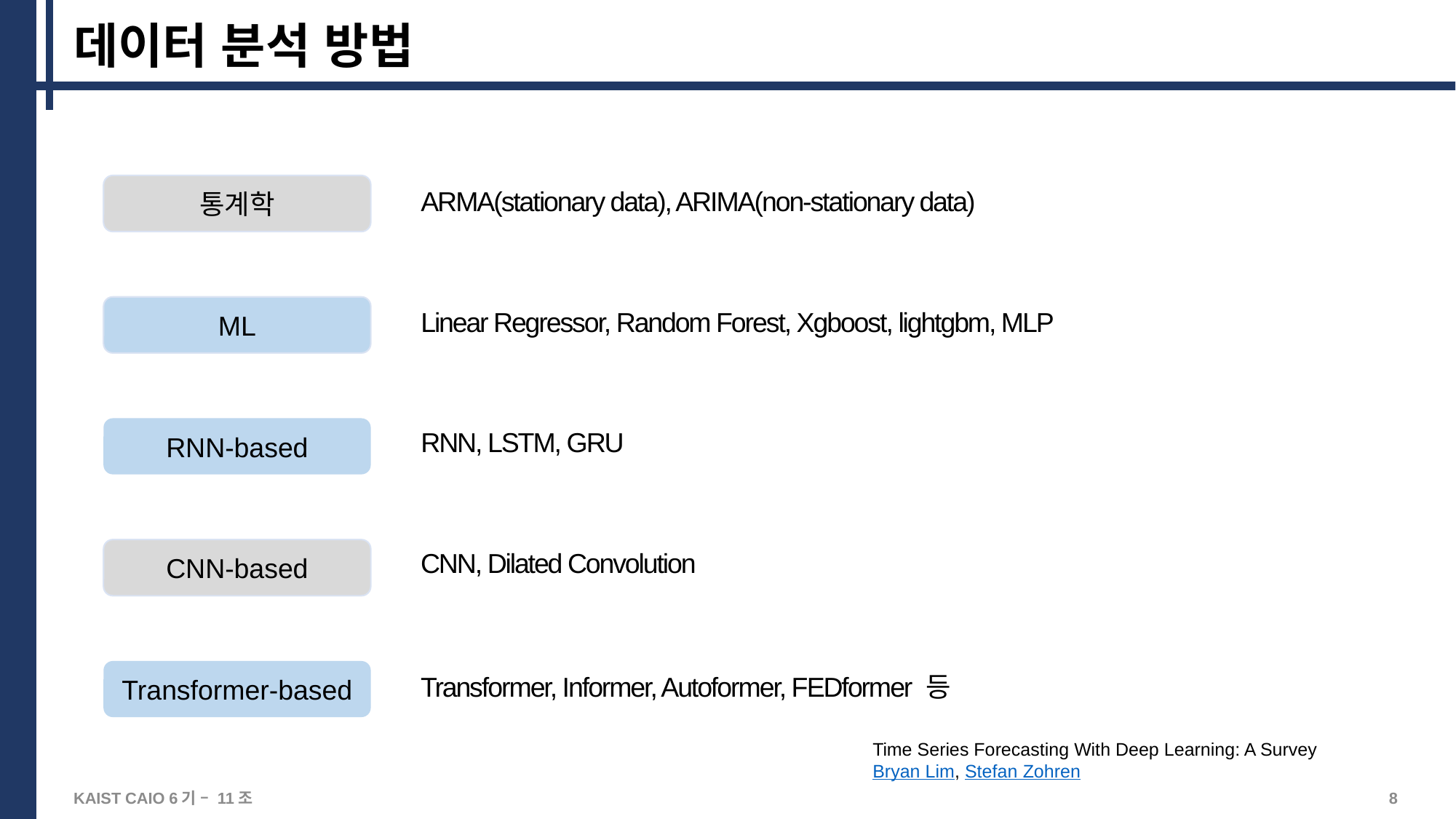

# 데이터 분석 방법
통계학
ARMA(stationary data), ARIMA(non-stationary data)
Linear Regressor, Random Forest, Xgboost, lightgbm, MLP
ML
RNN, LSTM, GRU
RNN-based
CNN, Dilated Convolution
CNN-based
Transformer-based
Transformer, Informer, Autoformer, FEDformer 등
Time Series Forecasting With Deep Learning: A Survey
Bryan Lim, Stefan Zohren
8
KAIST CAIO 6기 – 11조